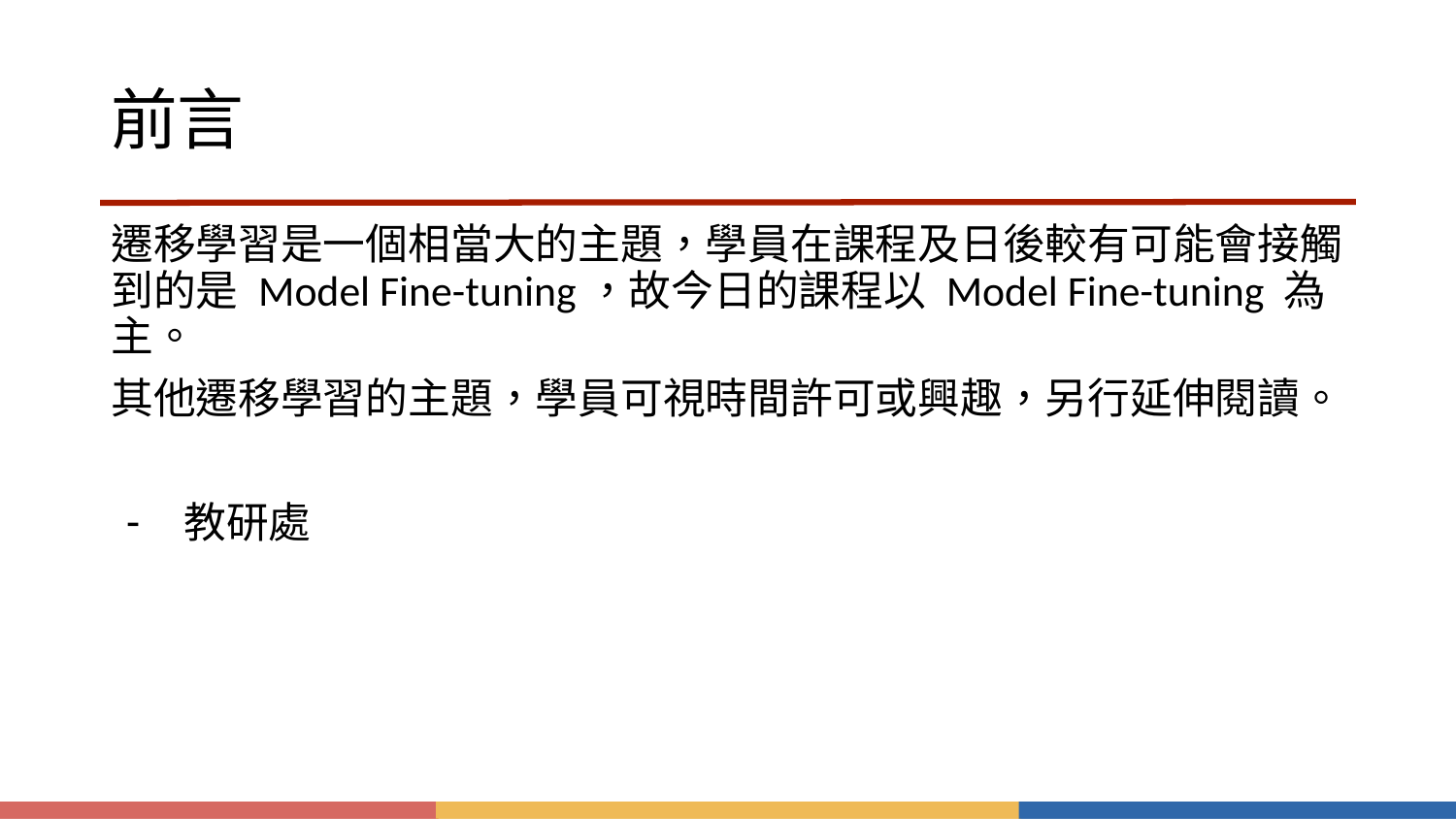

# 前言
遷移學習是一個相當大的主題，學員在課程及日後較有可能會接觸到的是 Model Fine-tuning，故今日的課程以 Model Fine-tuning 為主。
其他遷移學習的主題，學員可視時間許可或興趣，另行延伸閱讀。

教研處